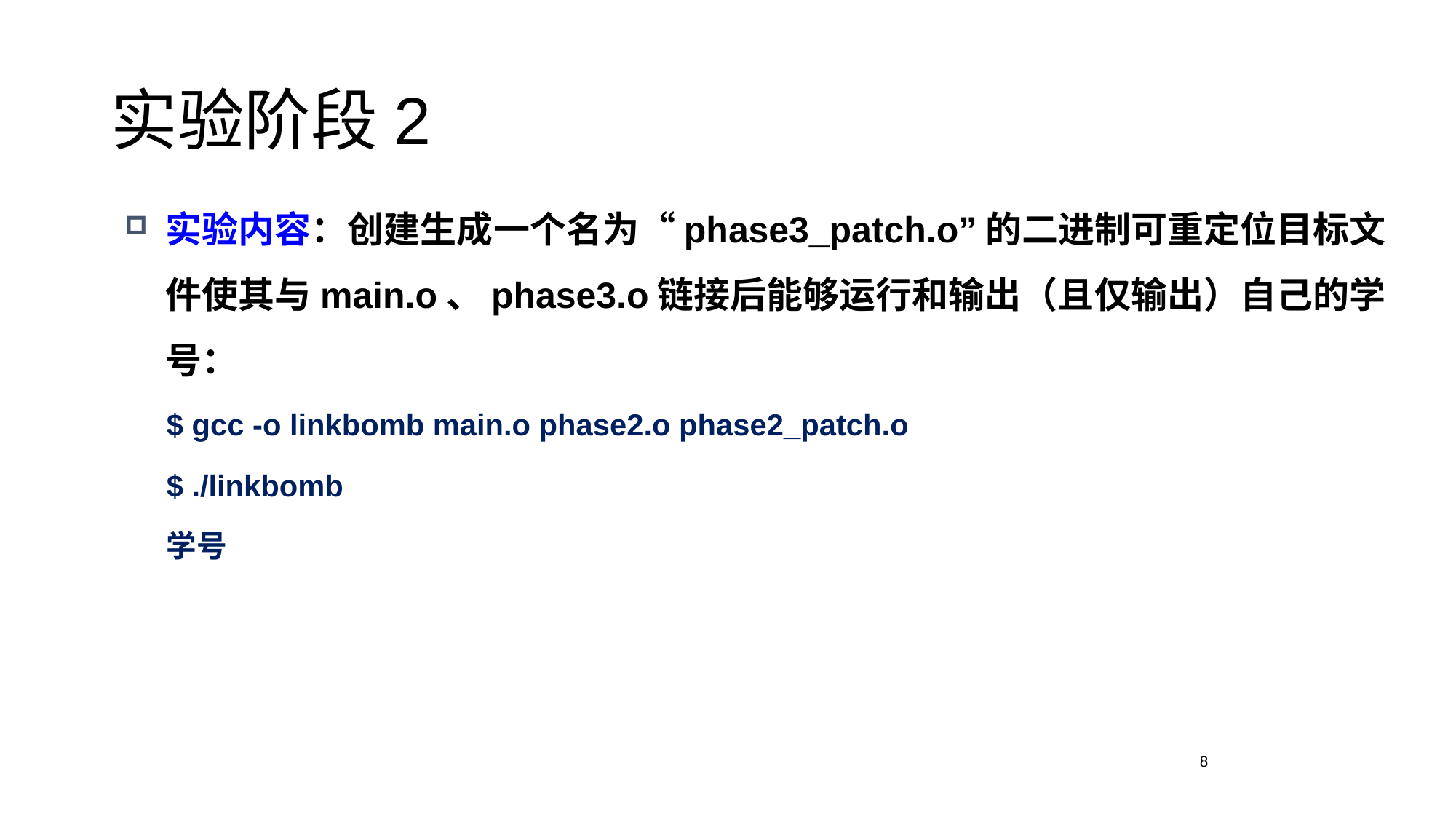

实验阶段2
实验内容：创建生成一个名为“phase3_patch.o”的二进制可重定位目标文件使其与main.o、phase3.o链接后能够运行和输出（且仅输出）自己的学号：
$ gcc -o linkbomb main.o phase2.o phase2_patch.o
$ ./linkbomb
学号
8